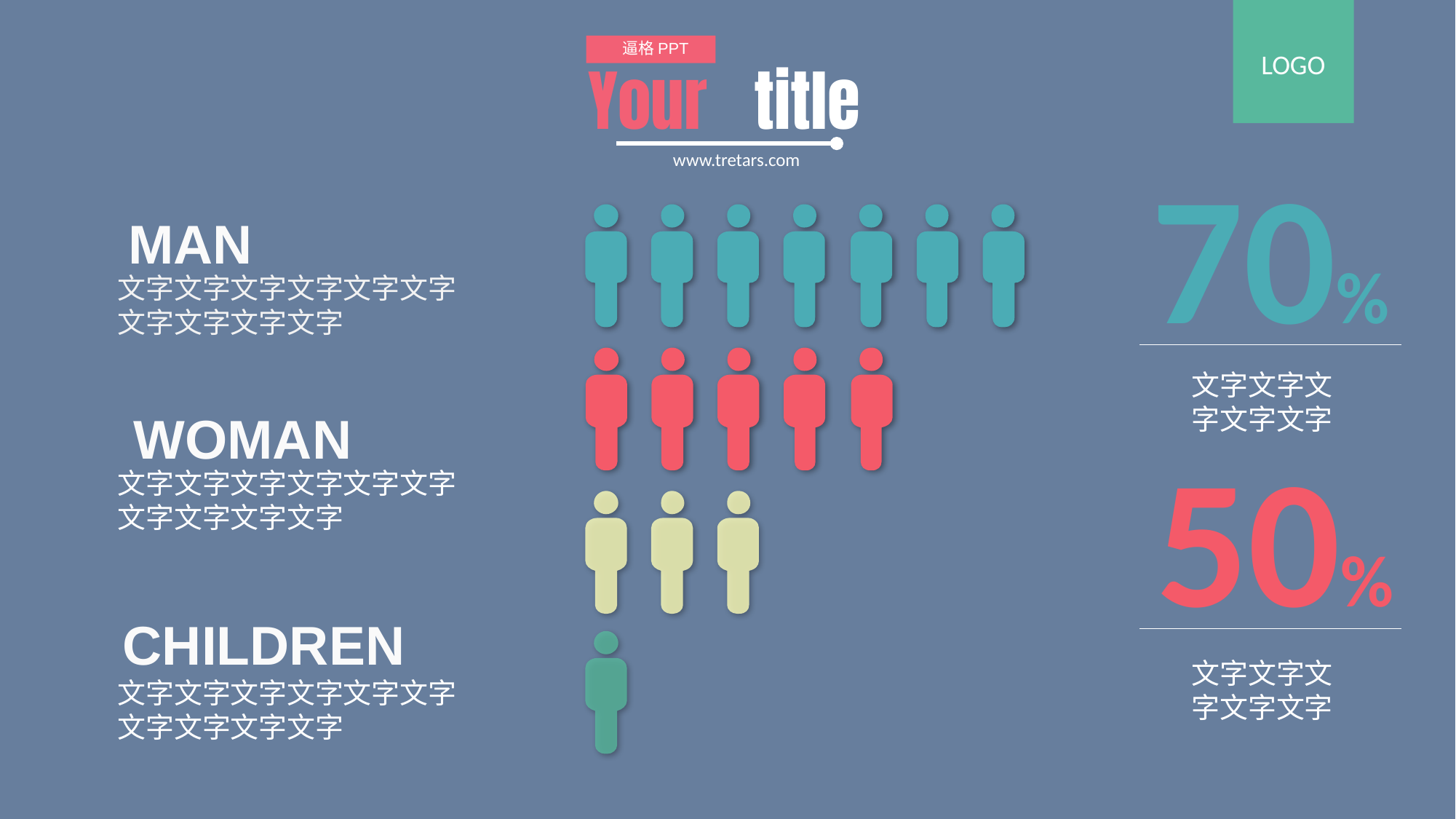

逼格PPT

Your   title

www.tretars.com
70%
MAN

文字文字文字文字文字文字文字文字文字文字

文字文字文字文字文字
WOMAN
50%
文字文字文字文字文字文字文字文字文字文字

CHILDREN

文字文字文字文字文字
文字文字文字文字文字文字文字文字文字文字